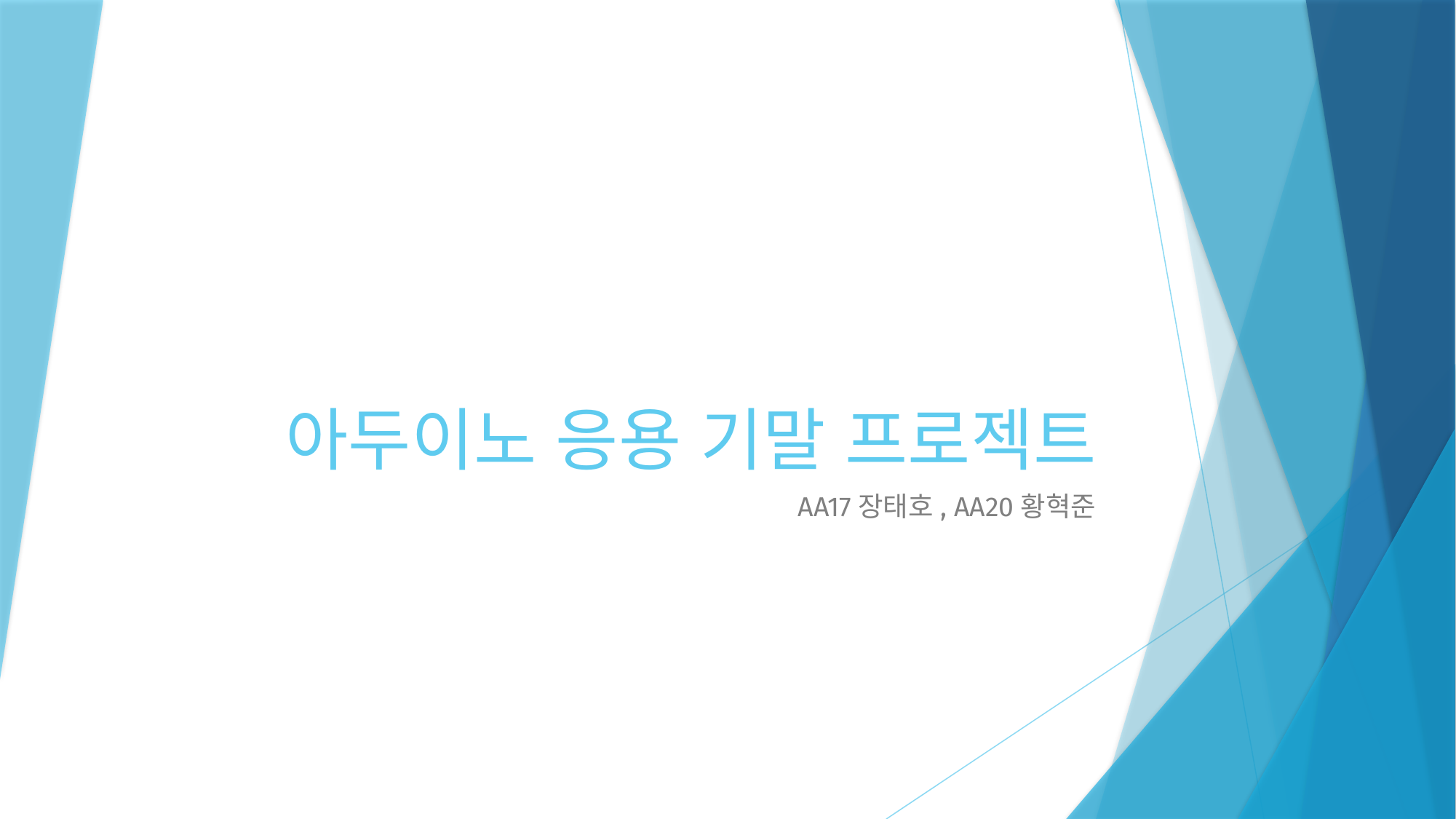

# 아두이노 응용 기말 프로젝트
AA17장태호, AA20황혁준